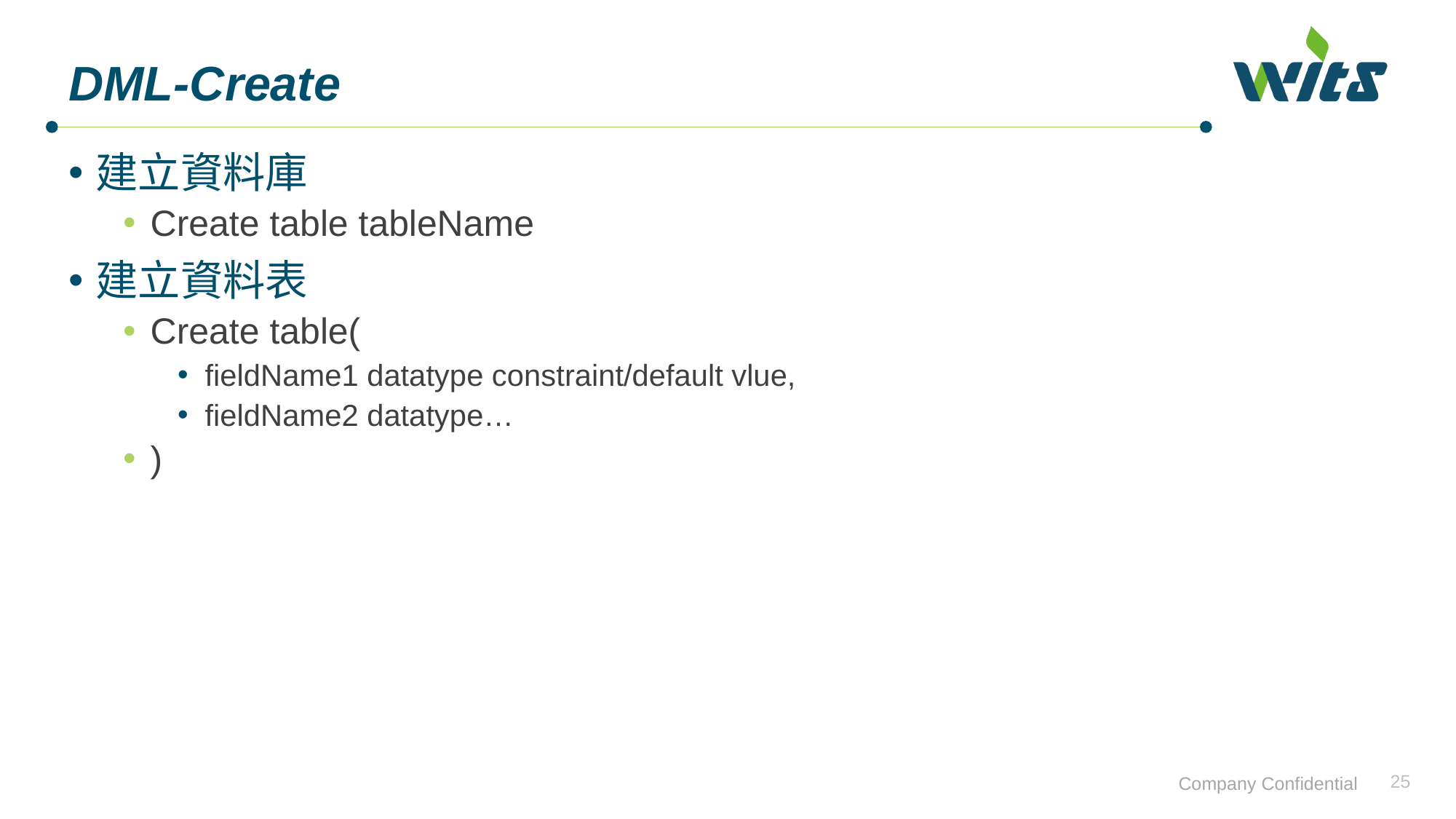

# DML-Create
建立資料庫
Create table tableName
建立資料表
Create table(
fieldName1 datatype constraint/default vlue,
fieldName2 datatype…
)

25